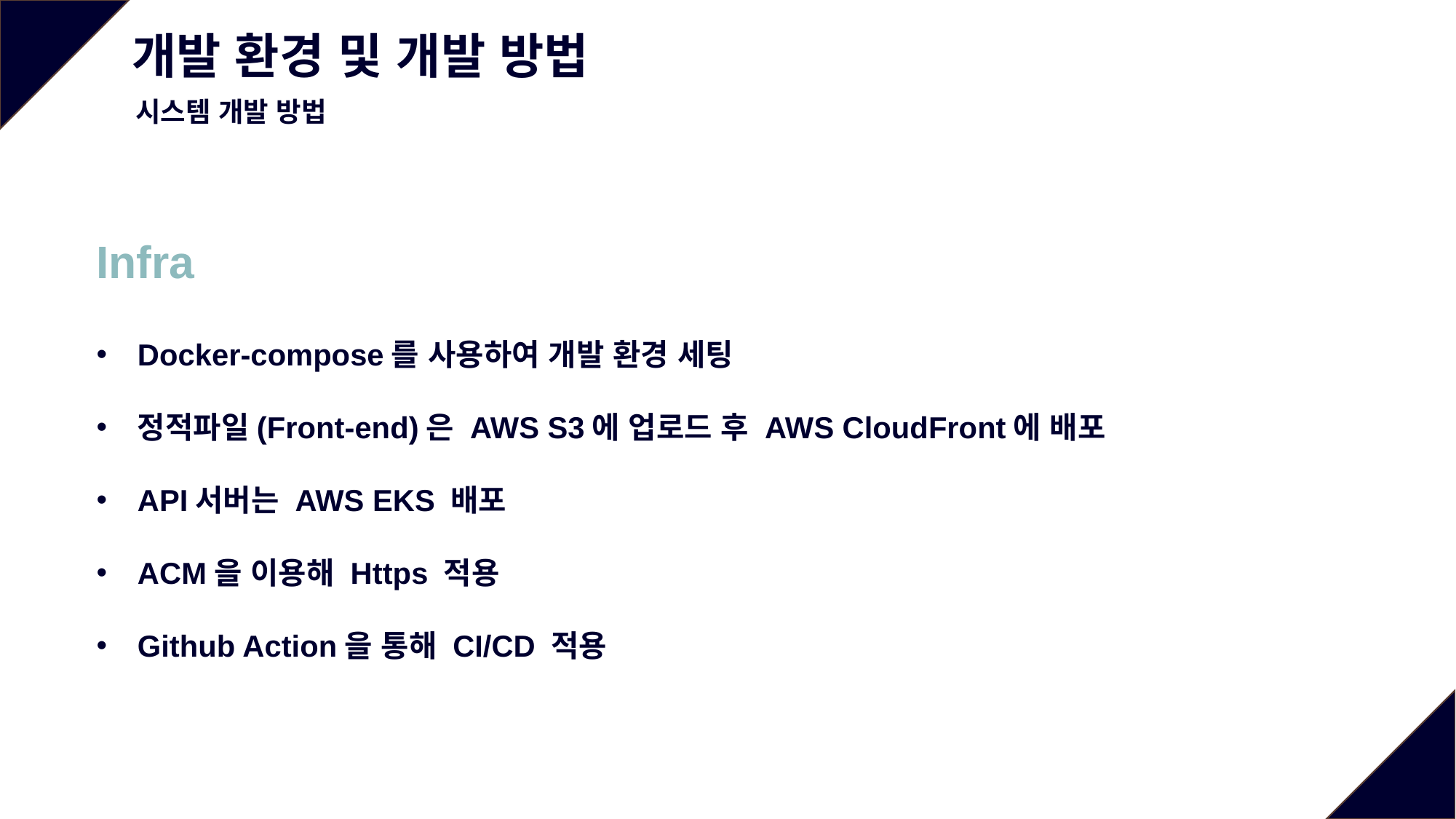

개발 환경 및 개발 방법
시스템 개발 방법
Infra
Docker-compose를 사용하여 개발 환경 세팅
정적파일(Front-end)은 AWS S3에 업로드 후 AWS CloudFront에 배포
API서버는 AWS EKS 배포
ACM을 이용해 Https 적용
Github Action을 통해 CI/CD 적용